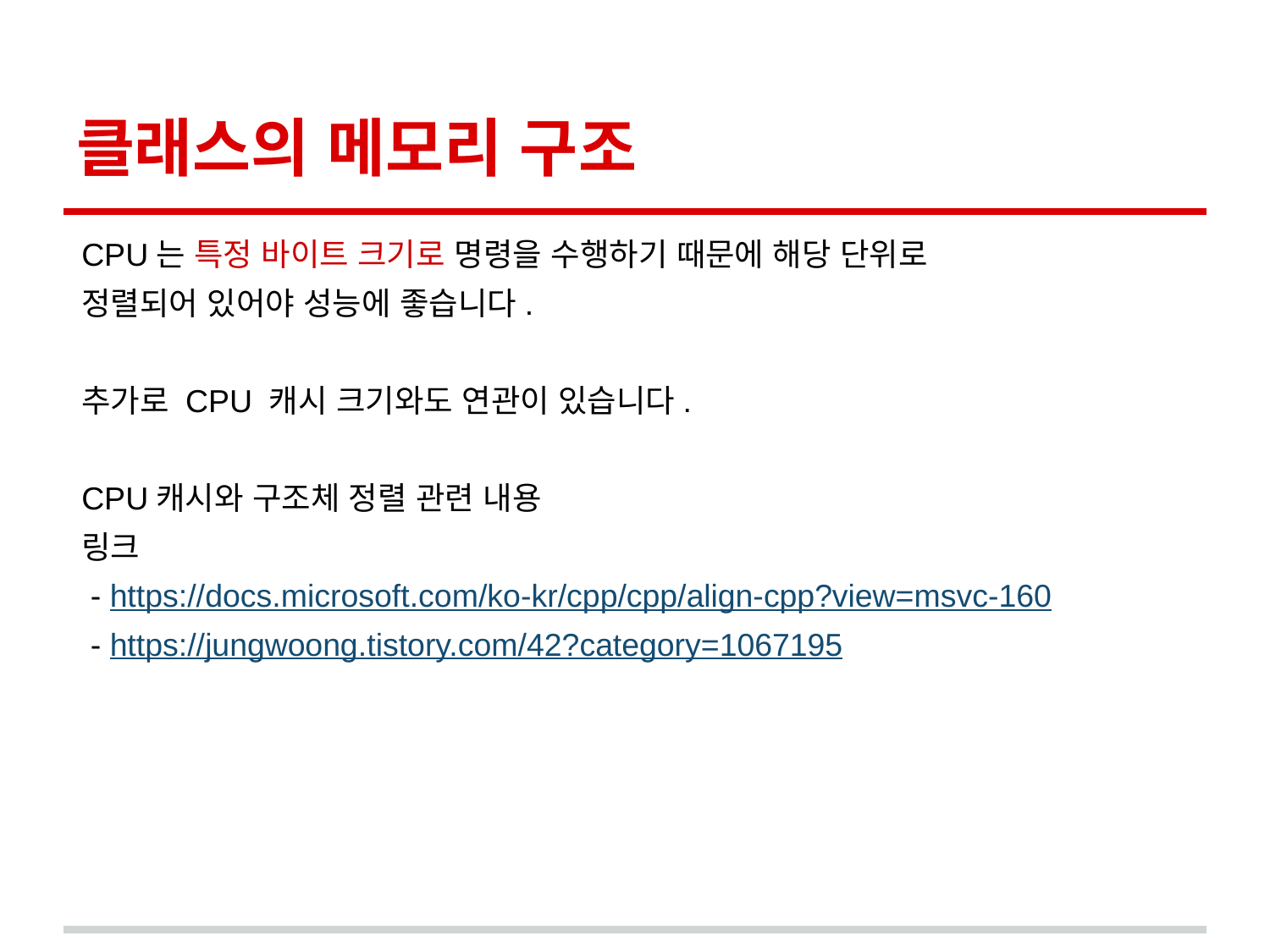

# 클래스의 메모리 구조
CPU는 특정 바이트 크기로 명령을 수행하기 때문에 해당 단위로
정렬되어 있어야 성능에 좋습니다.

추가로 CPU 캐시 크기와도 연관이 있습니다.

CPU캐시와 구조체 정렬 관련 내용
링크
 - https://docs.microsoft.com/ko-kr/cpp/cpp/align-cpp?view=msvc-160
 - https://jungwoong.tistory.com/42?category=1067195